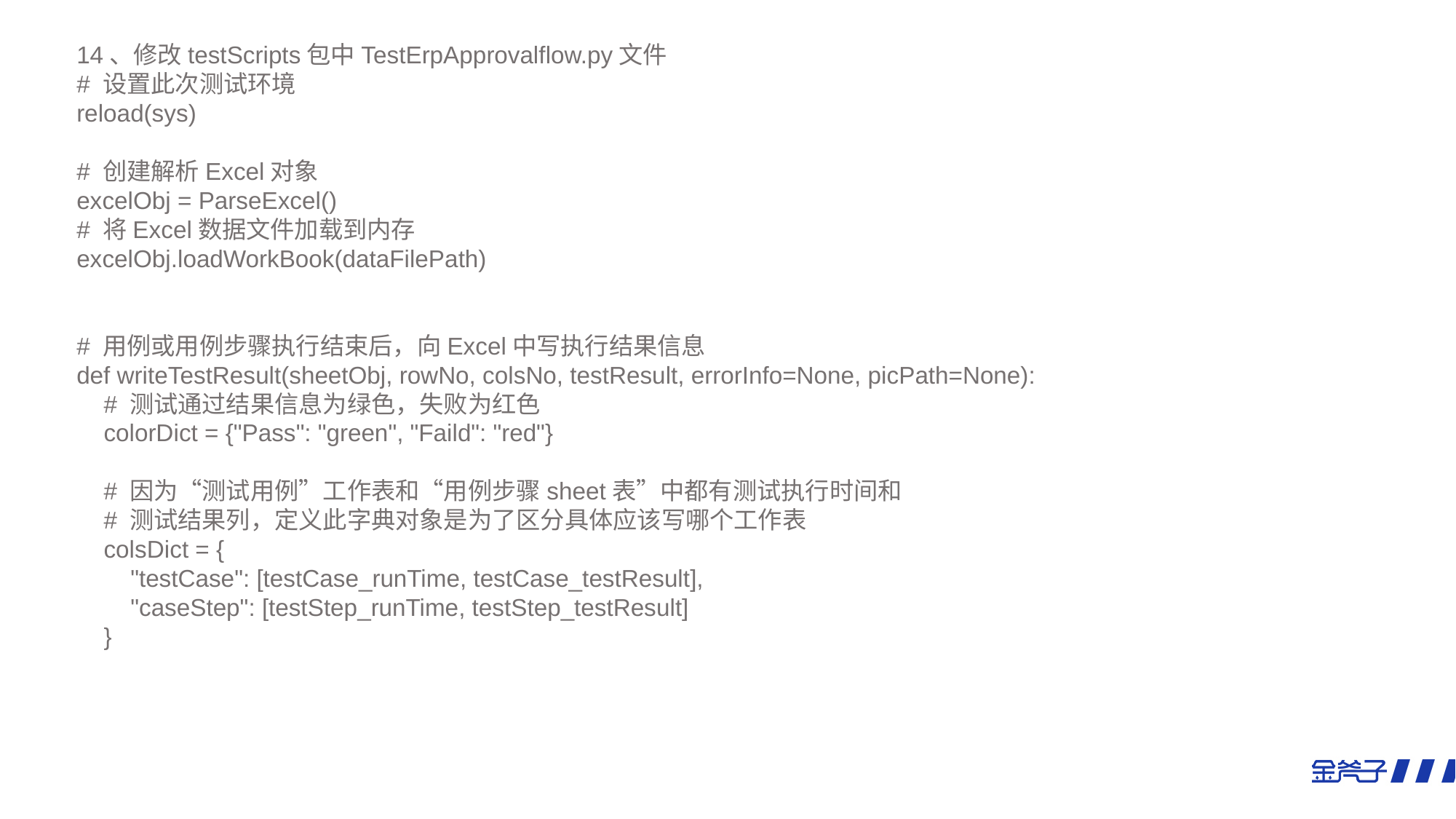

14、修改testScripts包中TestErpApprovalflow.py文件
# 设置此次测试环境
reload(sys)

# 创建解析Excel对象
excelObj = ParseExcel()
# 将Excel数据文件加载到内存
excelObj.loadWorkBook(dataFilePath)

# 用例或用例步骤执行结束后，向Excel中写执行结果信息
def writeTestResult(sheetObj, rowNo, colsNo, testResult, errorInfo=None, picPath=None):
    # 测试通过结果信息为绿色，失败为红色
    colorDict = {"Pass": "green", "Faild": "red"}

    # 因为“测试用例”工作表和“用例步骤sheet表”中都有测试执行时间和
    # 测试结果列，定义此字典对象是为了区分具体应该写哪个工作表
    colsDict = {
        "testCase": [testCase_runTime, testCase_testResult],
        "caseStep": [testStep_runTime, testStep_testResult]
    }